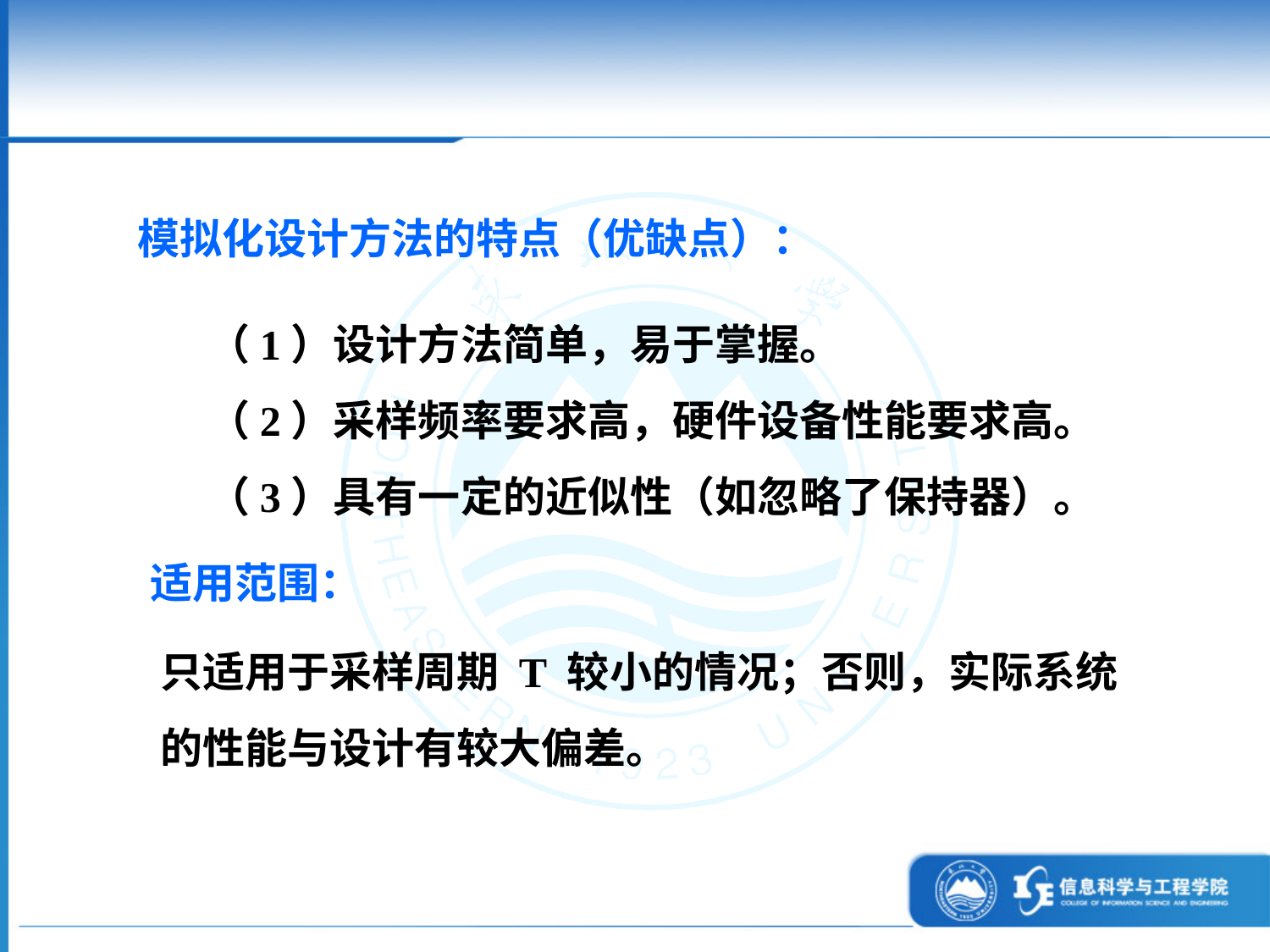

模拟化设计方法的特点（优缺点）：
（1）设计方法简单，易于掌握。
（2）采样频率要求高，硬件设备性能要求高。
（3）具有一定的近似性（如忽略了保持器）。
适用范围：
只适用于采样周期 T 较小的情况；否则，实际系统的性能与设计有较大偏差。